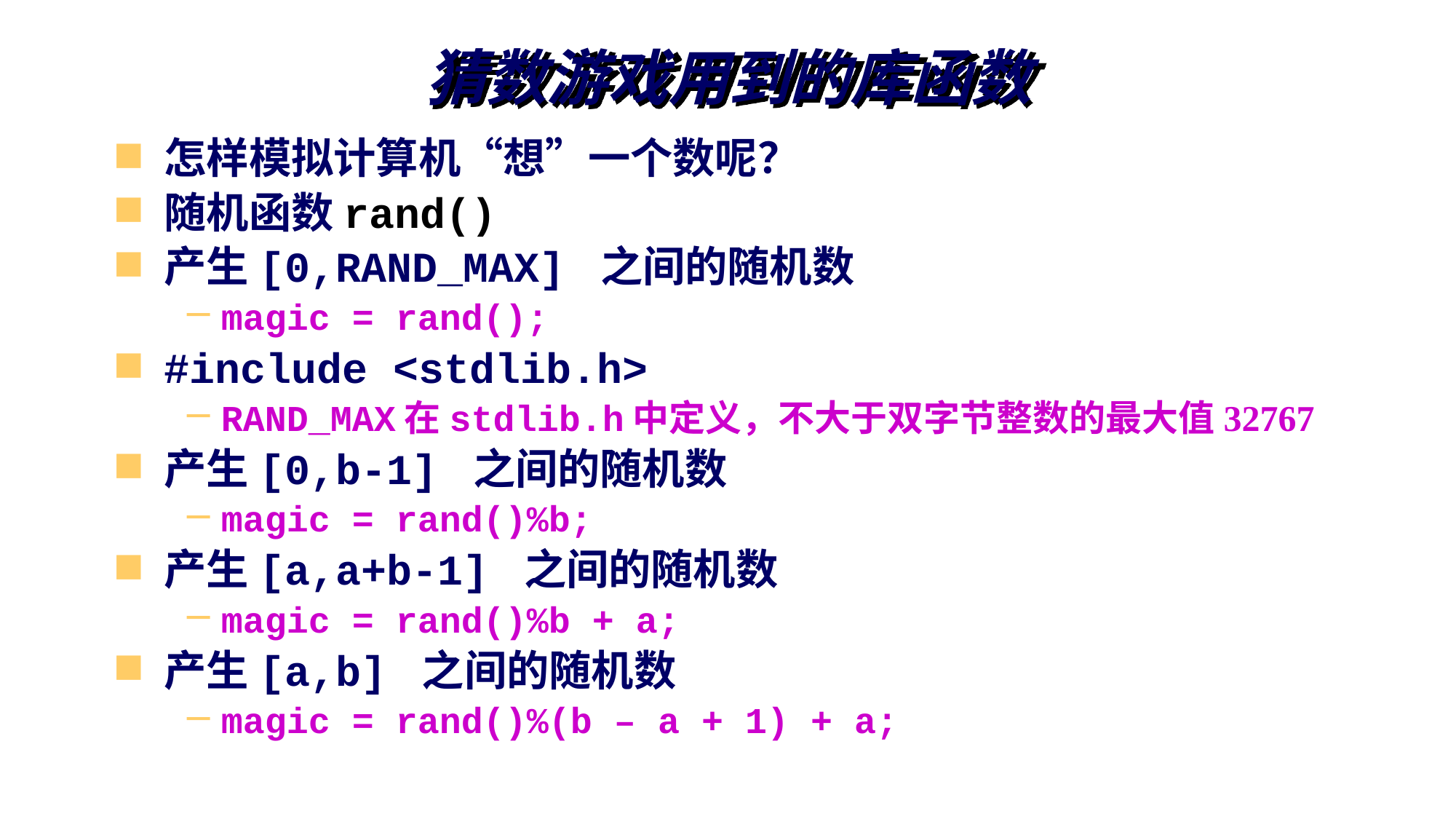

# 猜数游戏用到的库函数
怎样模拟计算机“想”一个数呢？
随机函数rand()
产生[0,RAND_MAX] 之间的随机数
magic = rand();
#include <stdlib.h>
RAND_MAX在stdlib.h中定义，不大于双字节整数的最大值32767
产生[0,b-1] 之间的随机数
magic = rand()%b;
产生[a,a+b-1] 之间的随机数
magic = rand()%b + a;
产生[a,b] 之间的随机数
magic = rand()%(b – a + 1) + a;